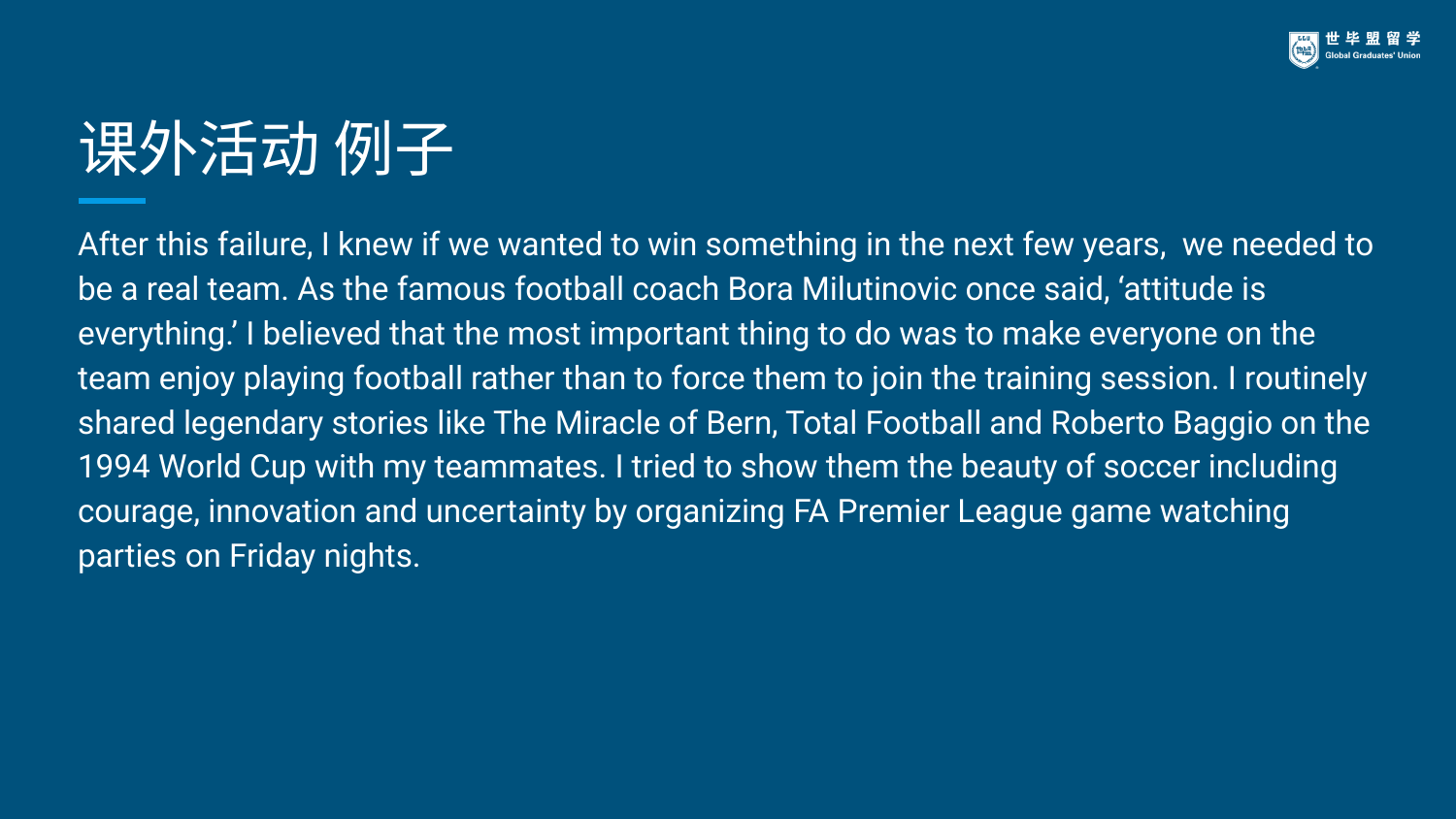

# 课外活动 例子
After this failure, I knew if we wanted to win something in the next few years,  we needed to be a real team. As the famous football coach Bora Milutinovic once said, ‘attitude is everything.’ I believed that the most important thing to do was to make everyone on the team enjoy playing football rather than to force them to join the training session. I routinely shared legendary stories like The Miracle of Bern, Total Football and Roberto Baggio on the 1994 World Cup with my teammates. I tried to show them the beauty of soccer including courage, innovation and uncertainty by organizing FA Premier League game watching parties on Friday nights.